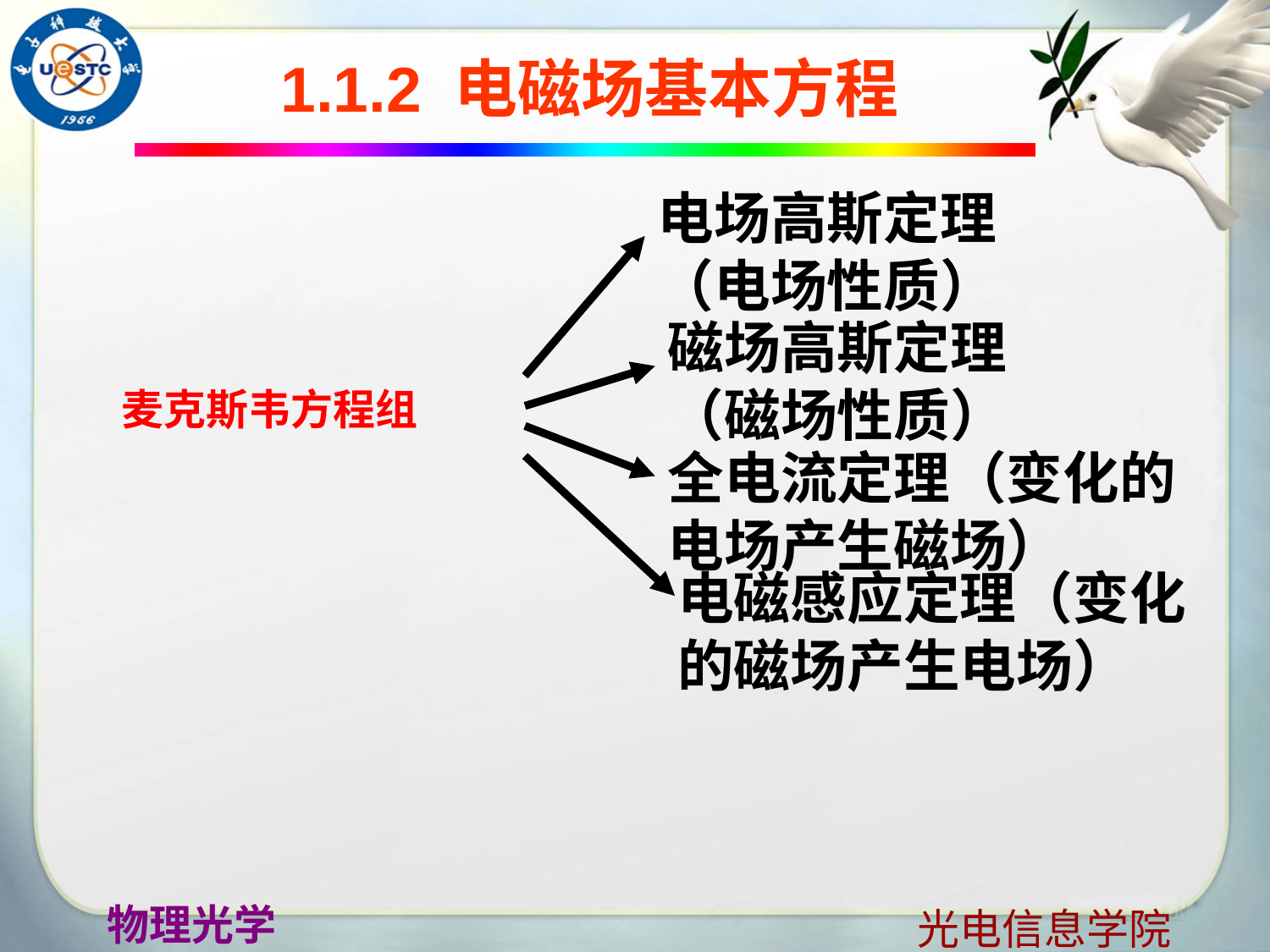

# 1.1.2 电磁场基本方程
电场高斯定理 （电场性质）

磁场高斯定理（磁场性质）

麦克斯韦方程组

全电流定理（变化的电场产生磁场）

电磁感应定理（变化的磁场产生电场）